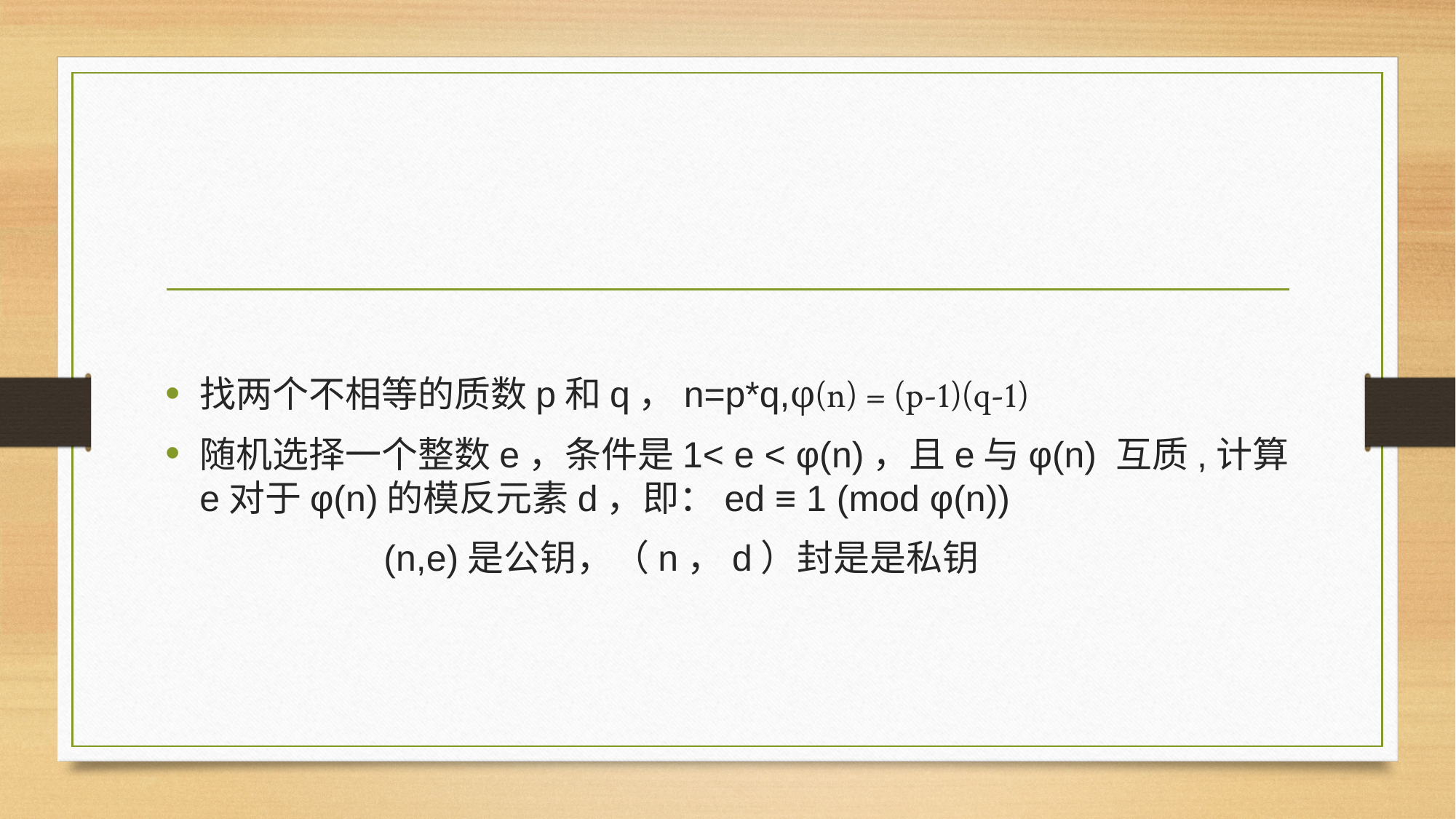

#

找两个不相等的质数p和q，n=p*q,φ(n) = (p-1)(q-1)
随机选择一个整数e，条件是1< e < φ(n)，且e与φ(n) 互质,计算e对于φ(n)的模反元素d，即：ed ≡ 1 (mod φ(n))
		(n,e)是公钥，（n，d）封是是私钥